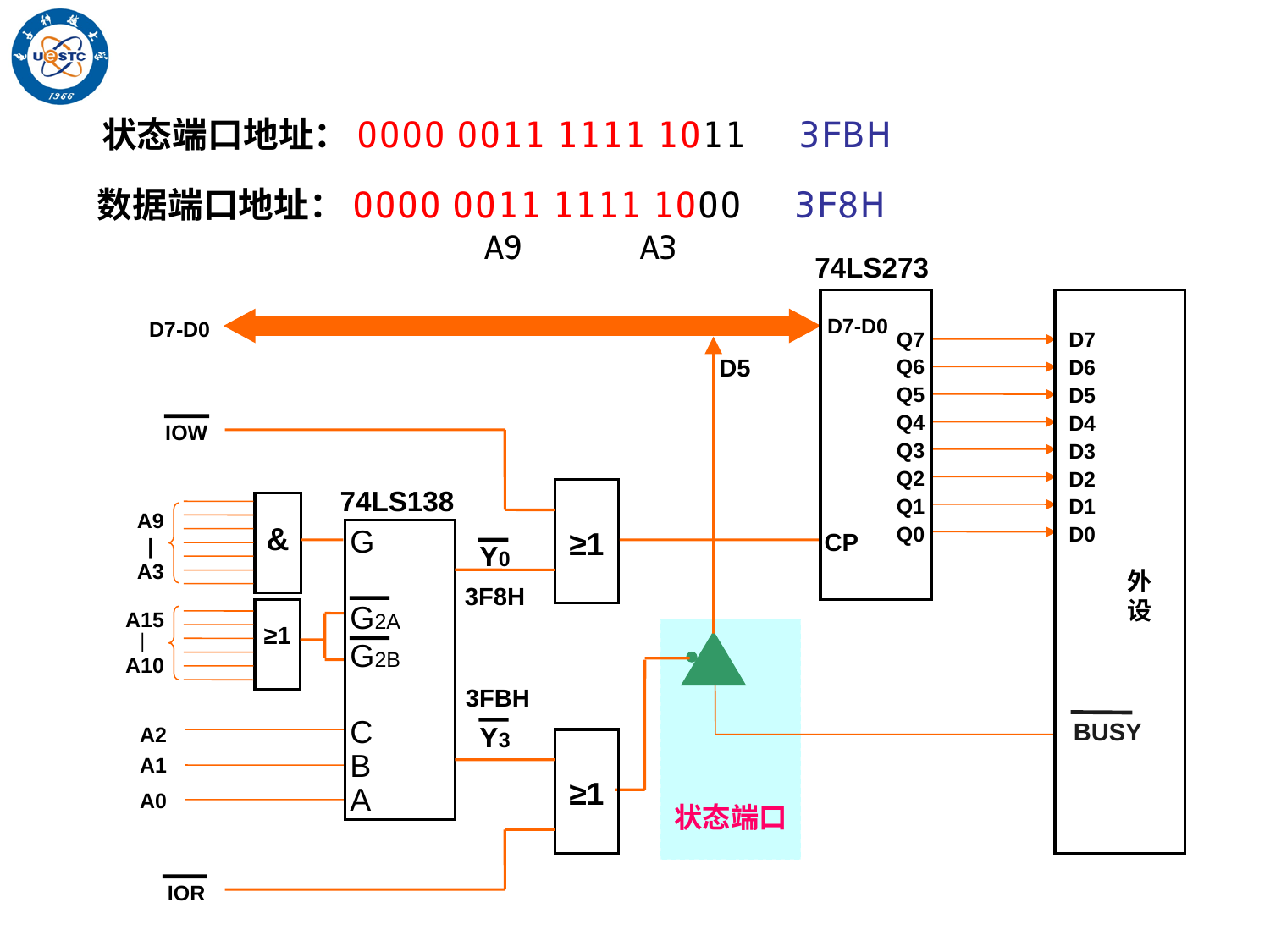

状态端口地址：0000 0011 1111 1011     3FBH
数据端口地址：0000 0011 1111 1000     3F8H
A9            A3
74LS273

D7-D0

Q7
Q6
Q5
Q4
Q3
Q2
Q1
Q0

CP

D7
D6
D5
D4
D3
D2
D1
D0

外设

BUSY

D7-D0

D5

IOW

≥1
74LS138
G

G2A
G2B

C
B
A

&

A9
|
A3

Y0

3F8H

≥1
A15
|
A10

状态端口

3FBH
A2
A1
A0
Y3

≥1

IOR